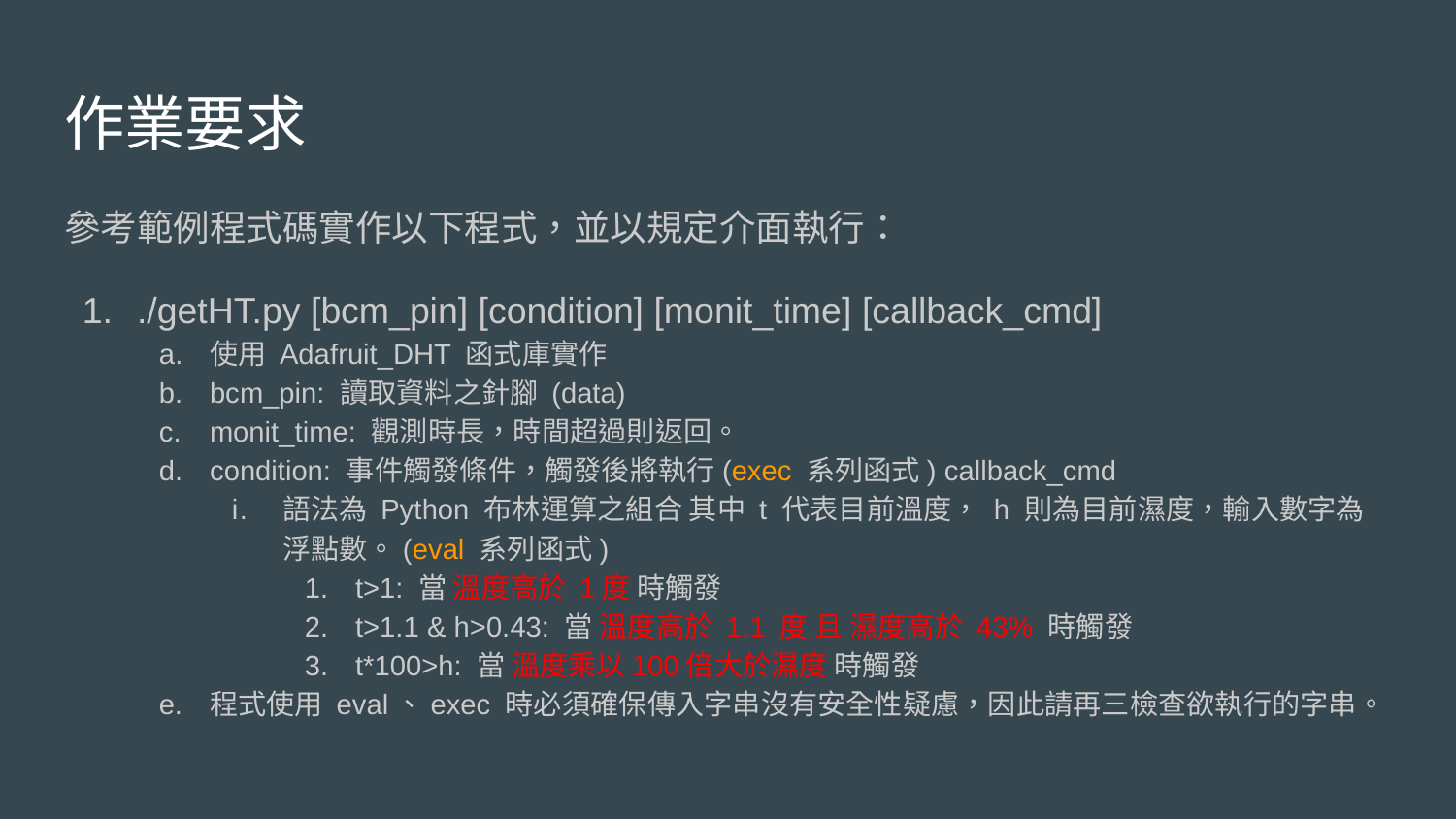

# 作業要求
參考範例程式碼實作以下程式，並以規定介面執行：
./getHT.py [bcm_pin] [condition] [monit_time] [callback_cmd]
使用 Adafruit_DHT 函式庫實作
bcm_pin: 讀取資料之針腳 (data)
monit_time: 觀測時長，時間超過則返回。
condition: 事件觸發條件，觸發後將執行(exec 系列函式) callback_cmd
語法為 Python 布林運算之組合 其中 t 代表目前溫度， h 則為目前濕度，輸入數字為浮點數。(eval 系列函式)
t>1: 當 溫度高於 1度 時觸發
t>1.1 & h>0.43: 當 溫度高於 1.1 度 且 濕度高於 43% 時觸發
t*100>h: 當 溫度乘以100倍大於濕度 時觸發
程式使用 eval、exec 時必須確保傳入字串沒有安全性疑慮，因此請再三檢查欲執行的字串。